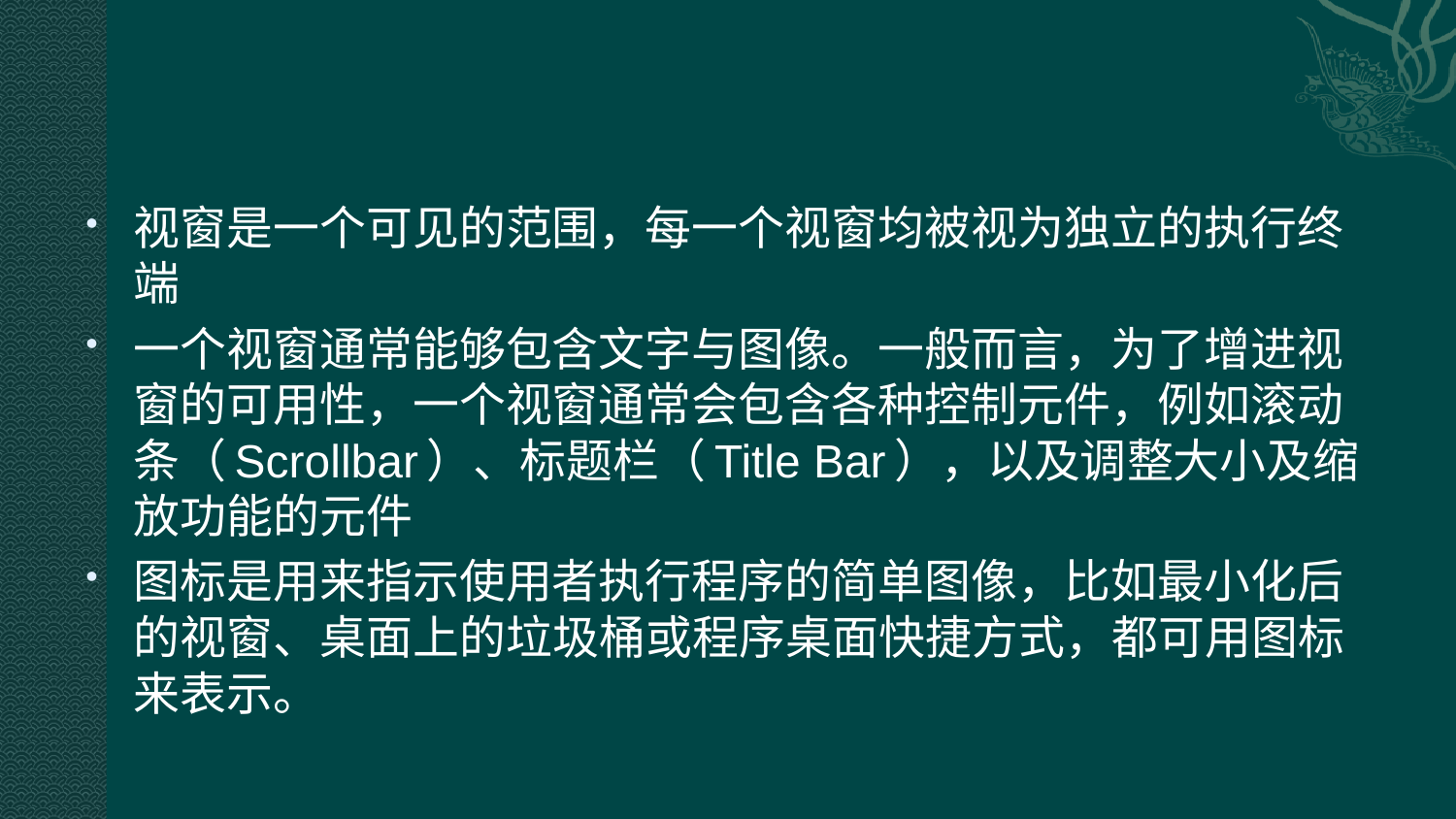

#
视窗是一个可见的范围，每一个视窗均被视为独立的执行终端
一个视窗通常能够包含文字与图像。一般而言，为了增进视窗的可用性，一个视窗通常会包含各种控制元件，例如滚动条（Scrollbar）、标题栏（Title Bar），以及调整大小及缩放功能的元件
图标是用来指示使用者执行程序的简单图像，比如最小化后的视窗、桌面上的垃圾桶或程序桌面快捷方式，都可用图标来表示。